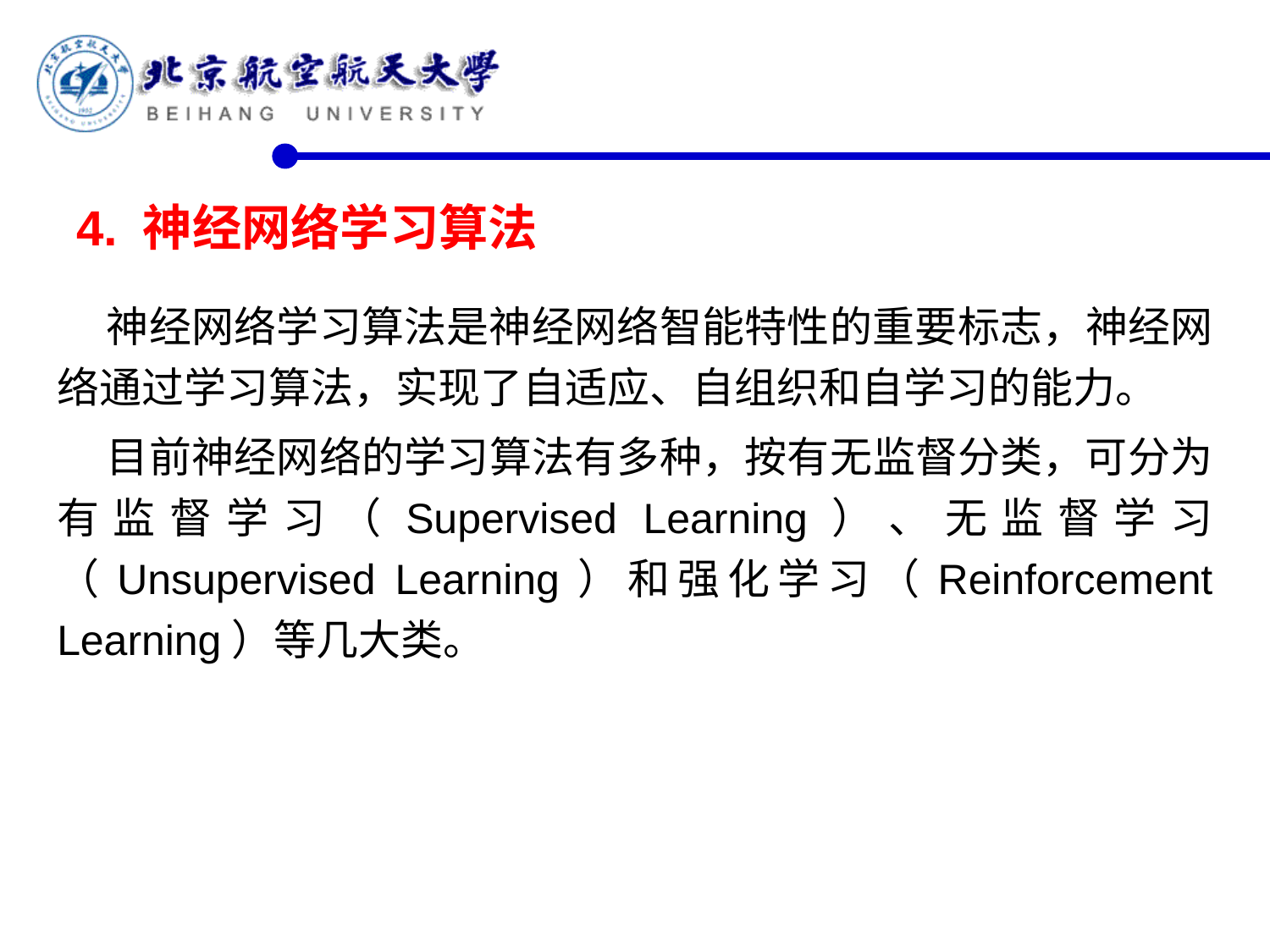

4. 神经网络学习算法
    神经网络学习算法是神经网络智能特性的重要标志，神经网络通过学习算法，实现了自适应、自组织和自学习的能力。
    目前神经网络的学习算法有多种，按有无监督分类，可分为有监督学习（Supervised Learning）、无监督学习（Unsupervised Learning）和强化学习（Reinforcement Learning）等几大类。